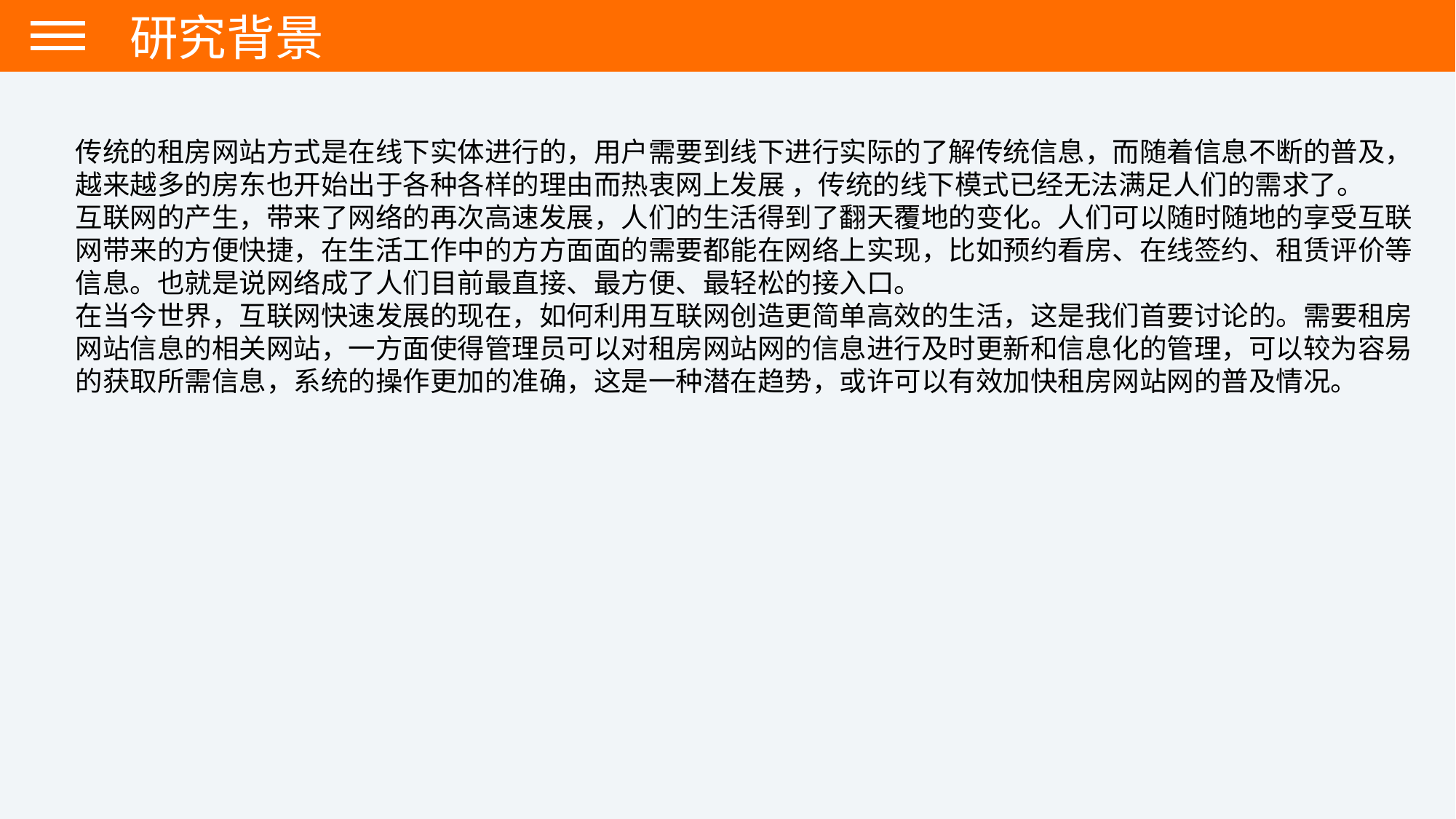

研究背景
传统的租房网站方式是在线下实体进行的，用户需要到线下进行实际的了解传统信息，而随着信息不断的普及，越来越多的房东也开始出于各种各样的理由而热衷网上发展 ，传统的线下模式已经无法满足人们的需求了。
互联网的产生，带来了网络的再次高速发展，人们的生活得到了翻天覆地的变化。人们可以随时随地的享受互联网带来的方便快捷，在生活工作中的方方面面的需要都能在网络上实现，比如预约看房、在线签约、租赁评价等信息。也就是说网络成了人们目前最直接、最方便、最轻松的接入口。
在当今世界，互联网快速发展的现在，如何利用互联网创造更简单高效的生活，这是我们首要讨论的。需要租房网站信息的相关网站，一方面使得管理员可以对租房网站网的信息进行及时更新和信息化的管理，可以较为容易的获取所需信息，系统的操作更加的准确，这是一种潜在趋势，或许可以有效加快租房网站网的普及情况。